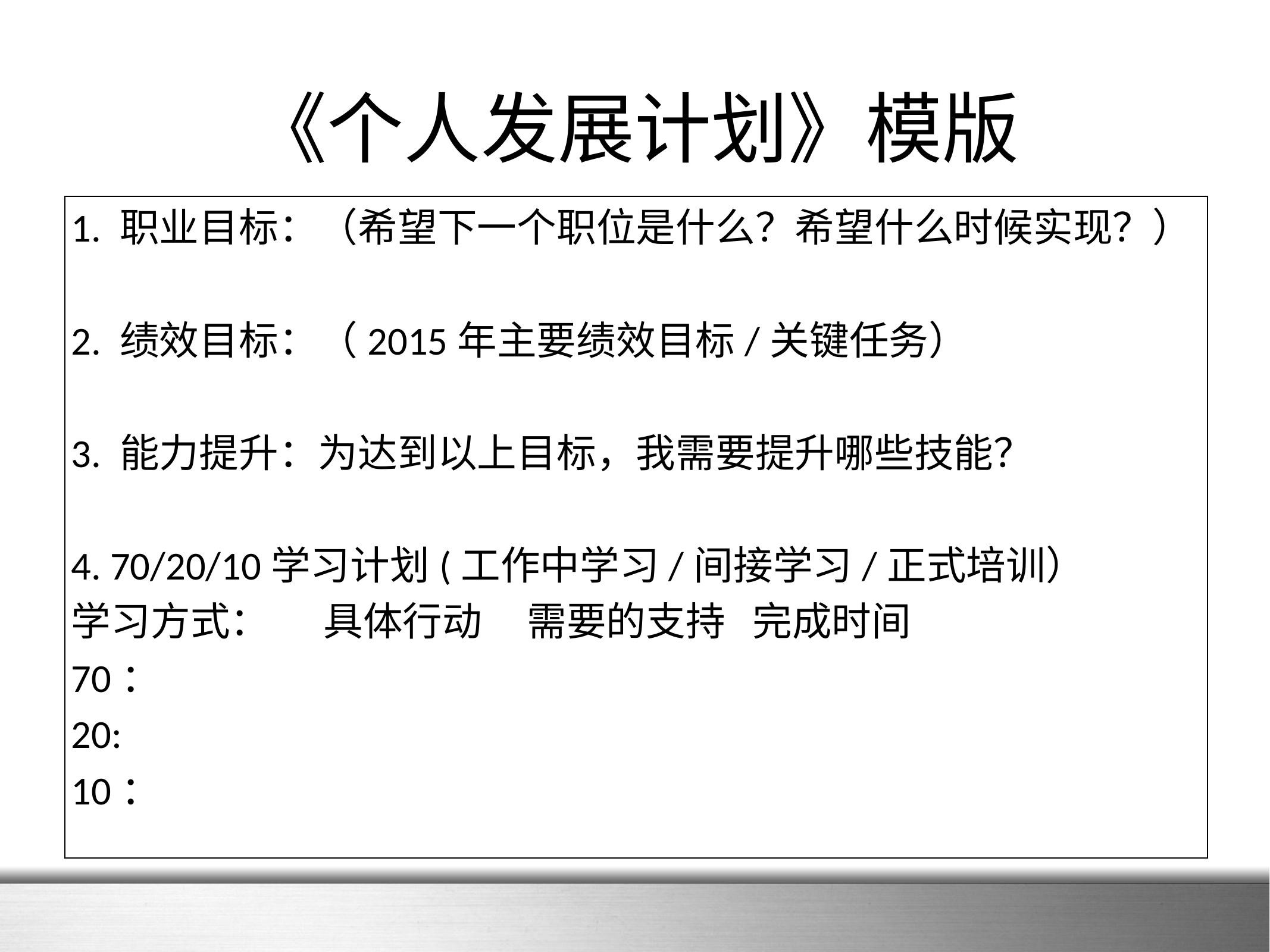

# 《个人发展计划》模版
1. 职业目标：（希望下一个职位是什么？希望什么时候实现？）

2. 绩效目标：（2015年主要绩效目标/关键任务）

3. 能力提升：为达到以上目标，我需要提升哪些技能？

4. 70/20/10学习计划(工作中学习/间接学习/正式培训）
学习方式：      具体行动     需要的支持   完成时间
70：
20:
10：